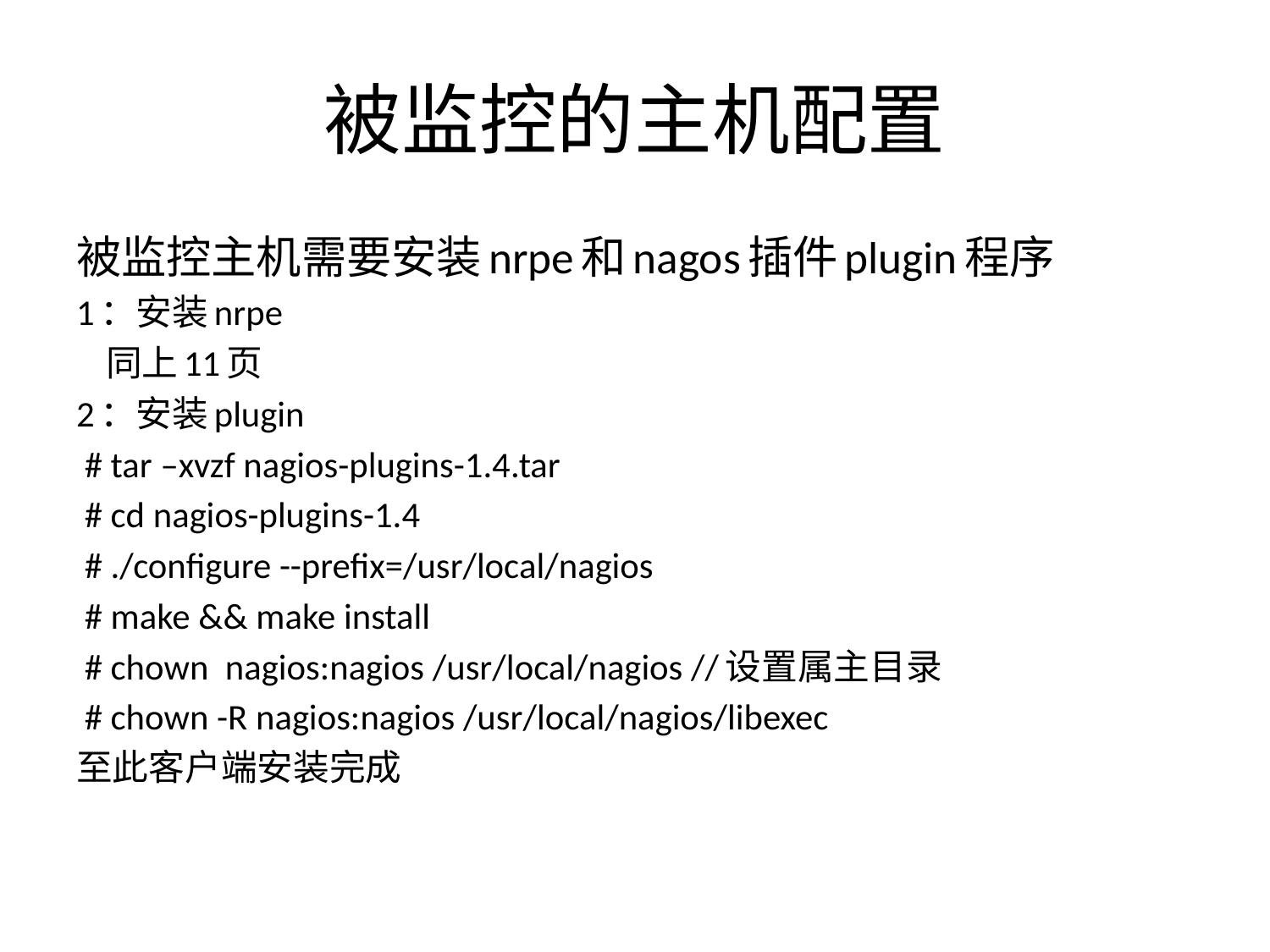

# 被监控的主机配置
被监控主机需要安装nrpe和nagos插件plugin程序
1：安装nrpe
   同上11页
2：安装plugin
 # tar –xvzf nagios-plugins-1.4.tar
 # cd nagios-plugins-1.4
 # ./configure --prefix=/usr/local/nagios
 # make && make install
 # chown  nagios:nagios /usr/local/nagios //设置属主目录
 # chown -R nagios:nagios /usr/local/nagios/libexec
至此客户端安装完成